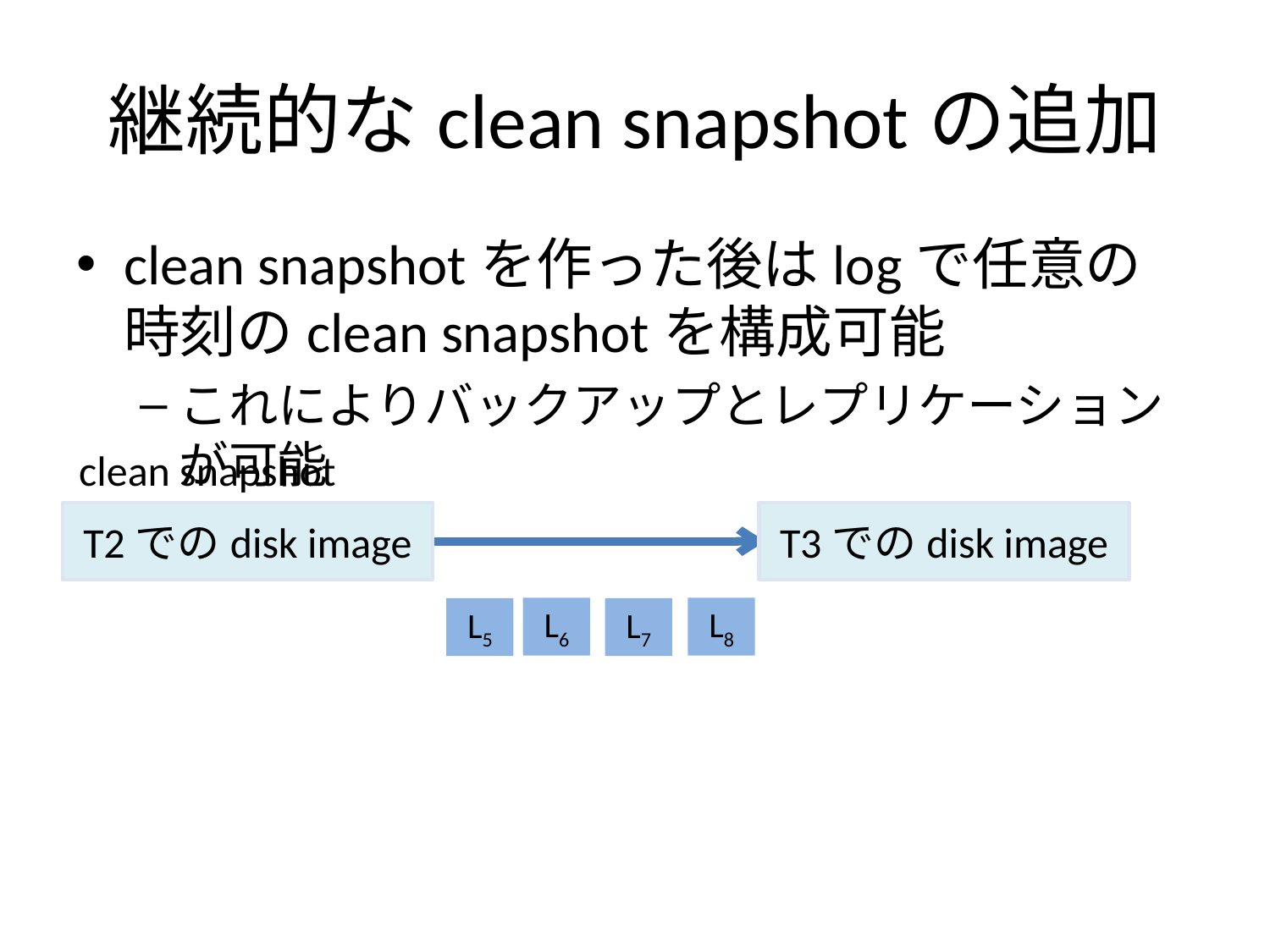

# 継続的なclean snapshotの追加
clean snapshotを作った後はlogで任意の時刻のclean snapshotを構成可能
これによりバックアップとレプリケーションが可能
clean snapshot
T2でのdisk image
T3でのdisk image
L8
L6
L7
L5